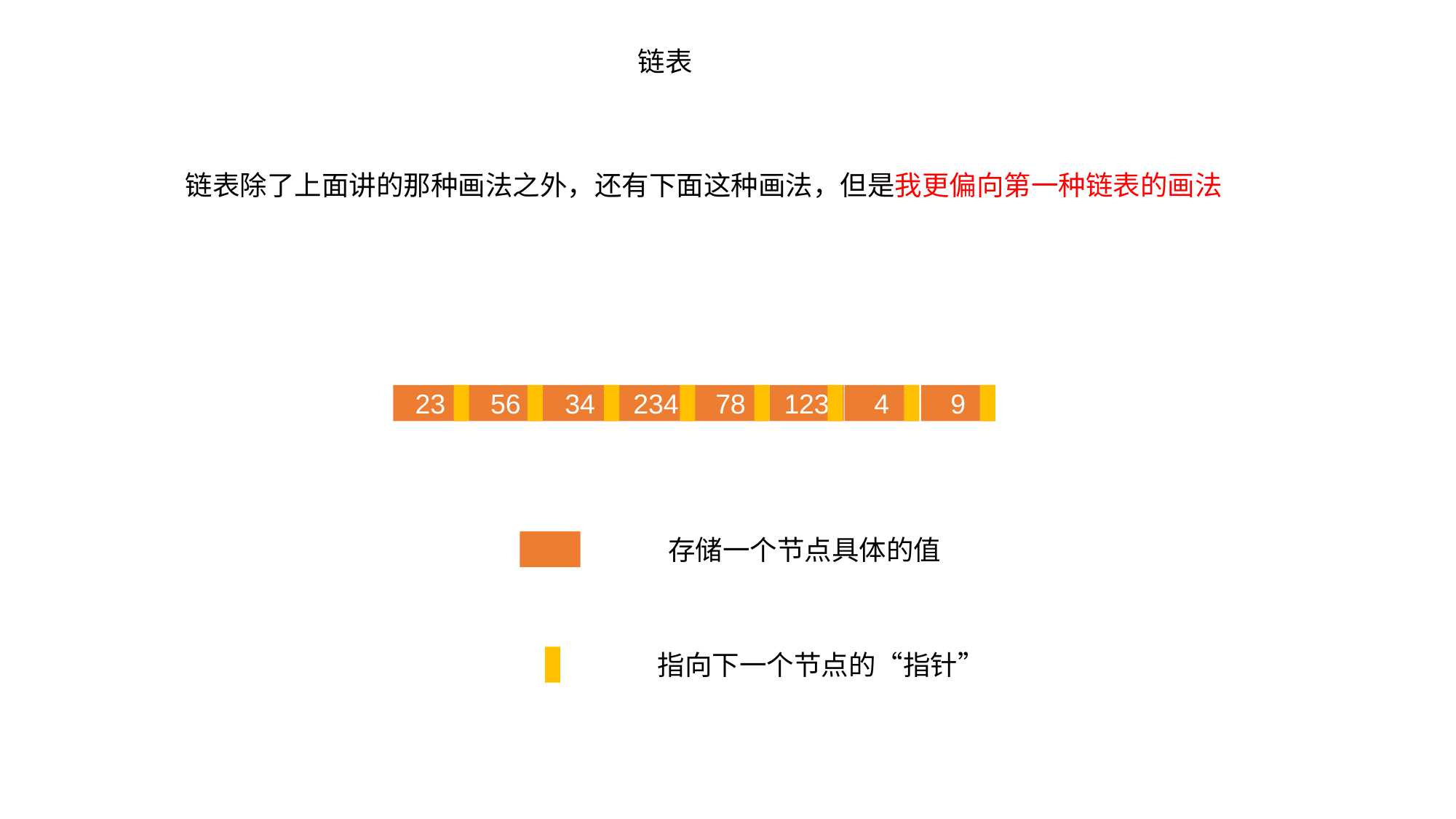

链表
链表除了上面讲的那种画法之外，还有下面这种画法，但是我更偏向第一种链表的画法

123
4

9

23

78
56
34
234
存储一个节点具体的值

指向下一个节点的“指针”